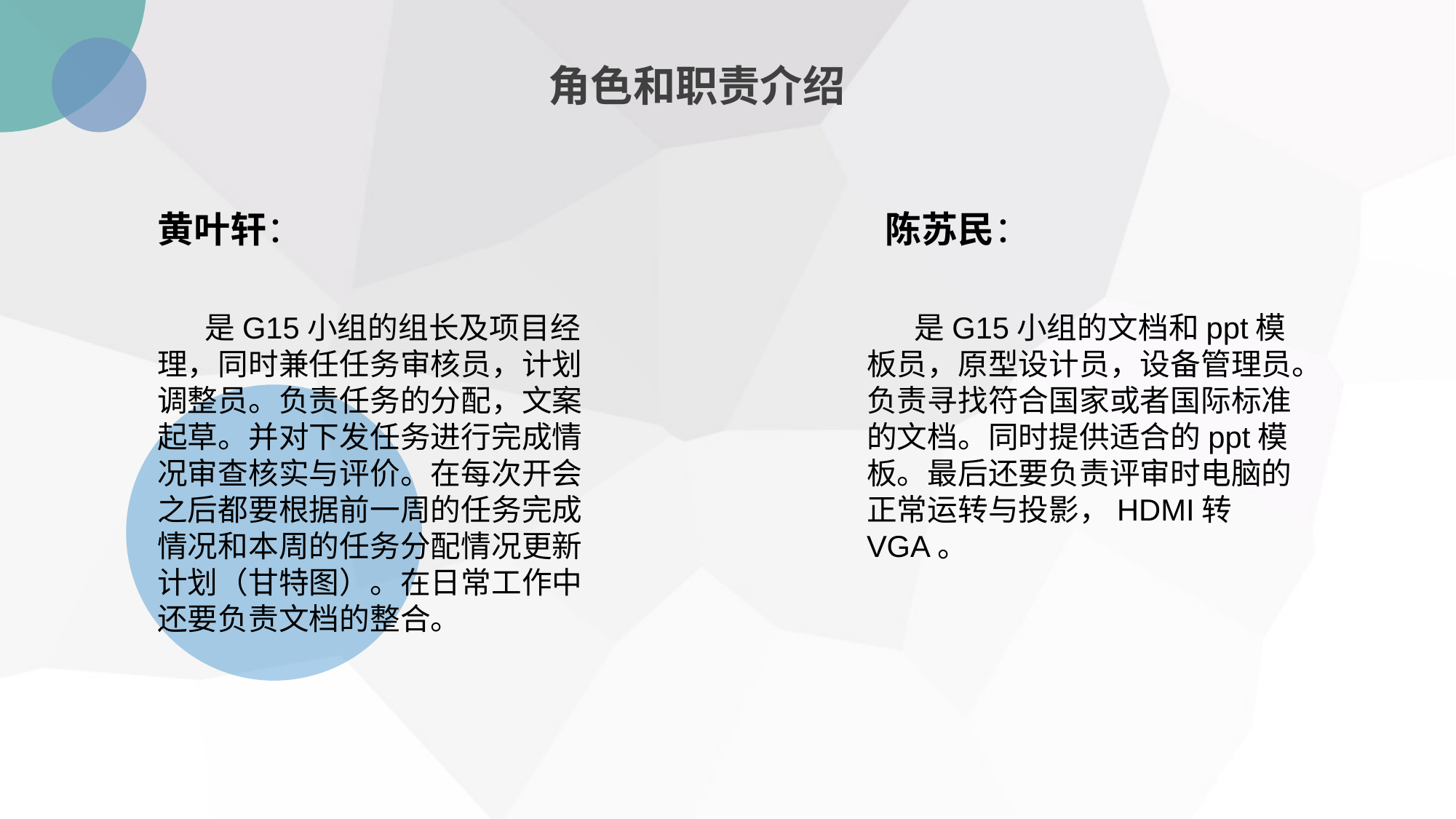

角色和职责介绍
黄叶轩：
陈苏民：
      是G15小组的组长及项目经理，同时兼任任务审核员，计划调整员。负责任务的分配，文案起草。并对下发任务进行完成情况审查核实与评价。在每次开会之后都要根据前一周的任务完成情况和本周的任务分配情况更新计划（甘特图）。在日常工作中还要负责文档的整合。
      是G15小组的文档和ppt模板员，原型设计员，设备管理员。负责寻找符合国家或者国际标准的文档。同时提供适合的ppt模板。最后还要负责评审时电脑的正常运转与投影，HDMI转VGA。